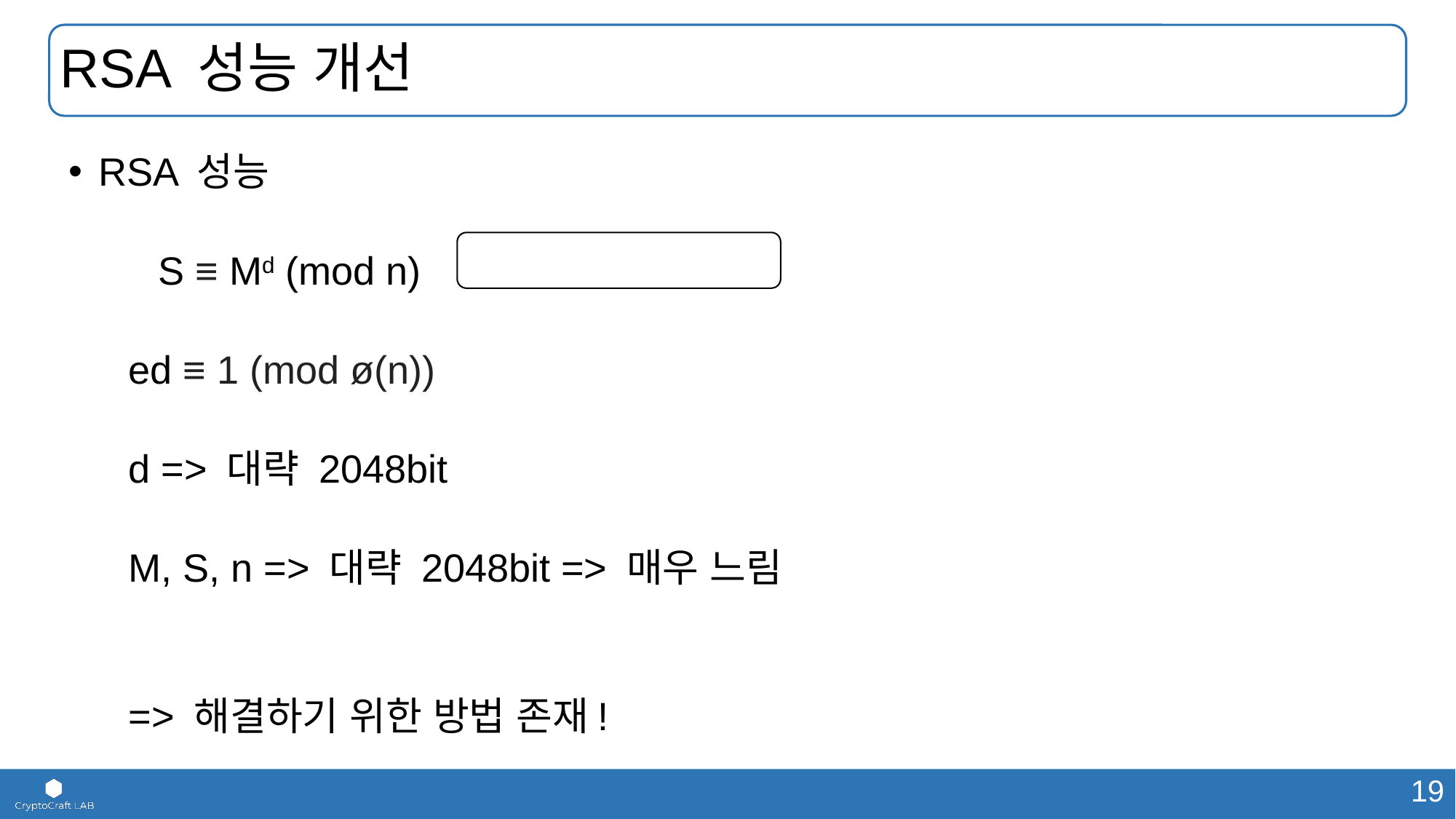

# RSA 성능 개선
RSA 성능

					S ≡ Md (mod n)

ed ≡ 1 (mod ø(n))

d => 대략 2048bit

M, S, n => 대략 2048bit => 매우 느림

=> 해결하기 위한 방법 존재!